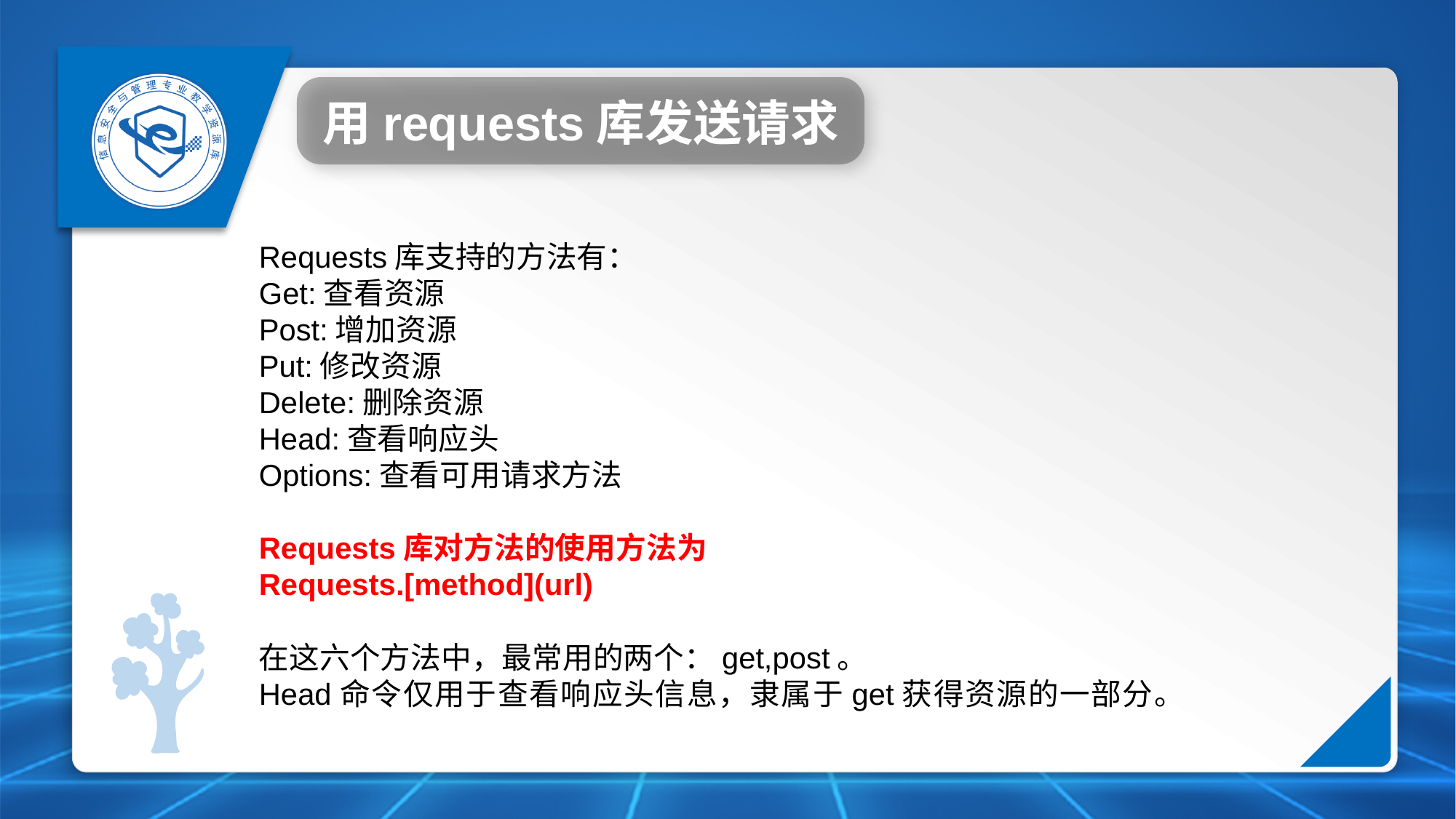

用requests库发送请求
Requests库支持的方法有：
Get:查看资源
Post:增加资源
Put:修改资源
Delete:删除资源
Head:查看响应头
Options:查看可用请求方法

Requests库对方法的使用方法为
Requests.[method](url)

在这六个方法中，最常用的两个：get,post。
Head命令仅用于查看响应头信息，隶属于get获得资源的一部分。